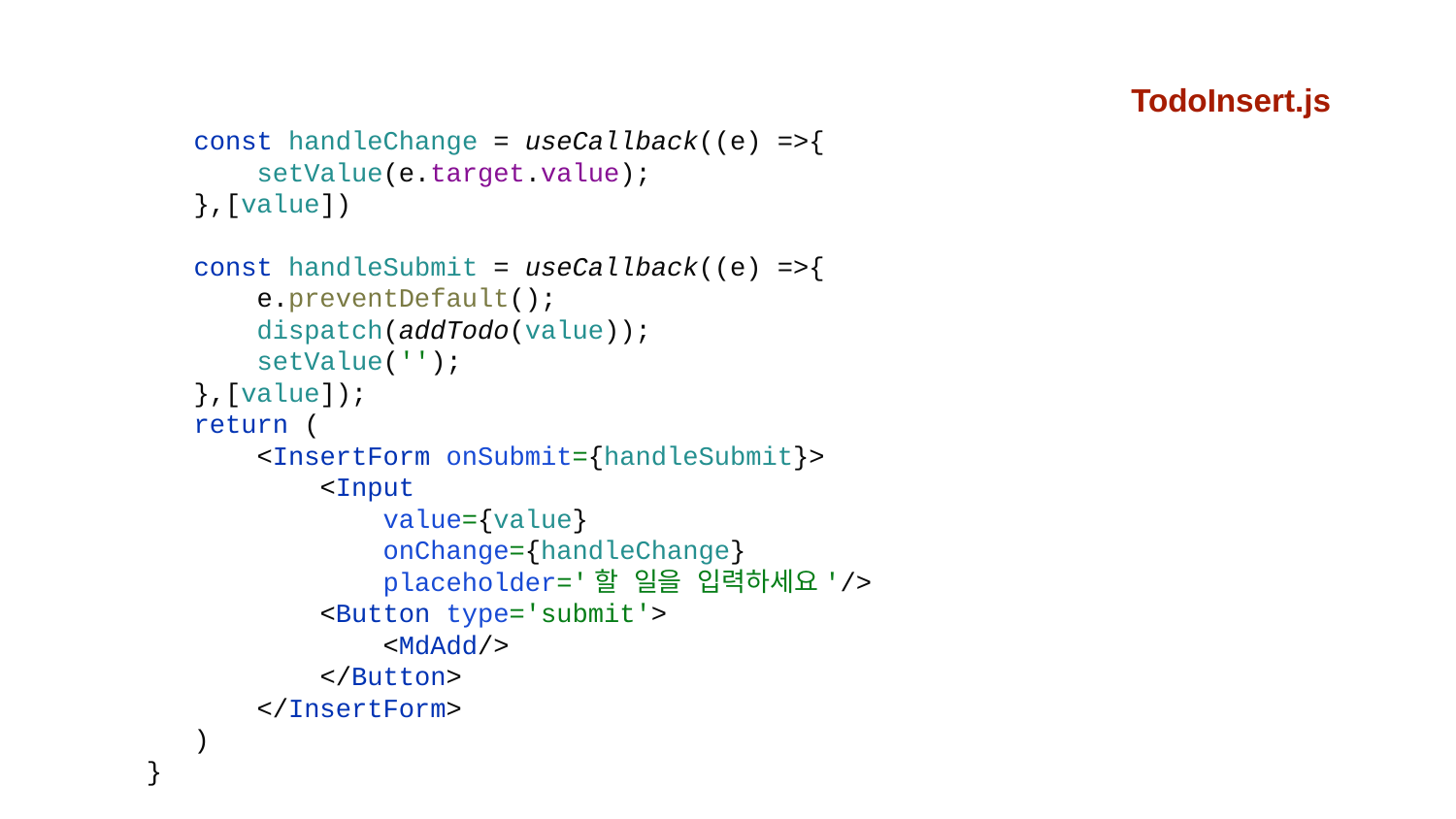

TodoInsert.js
   const handleChange = useCallback((e) =>{
       setValue(e.target.value);
   },[value])

   const handleSubmit = useCallback((e) =>{
       e.preventDefault();
       dispatch(addTodo(value));
       setValue('');
   },[value]);
   return (
       <InsertForm onSubmit={handleSubmit}>
           <Input
               value={value}
               onChange={handleChange}
               placeholder='할 일을 입력하세요'/>
           <Button type='submit'>
               <MdAdd/>
           </Button>
       </InsertForm>
   )
}